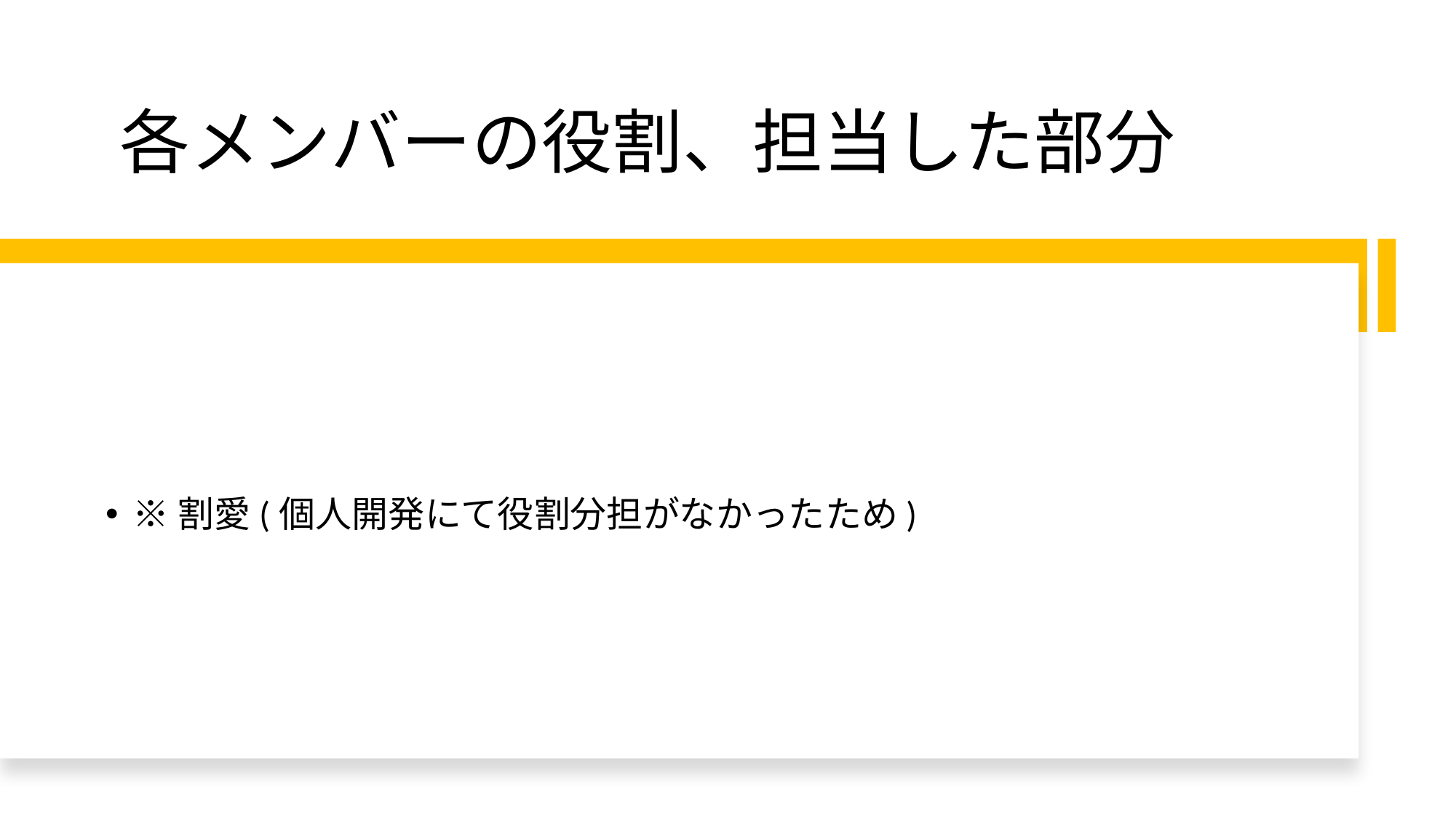

# 各メンバーの役割、担当した部分

※割愛(個人開発にて役割分担がなかったため)